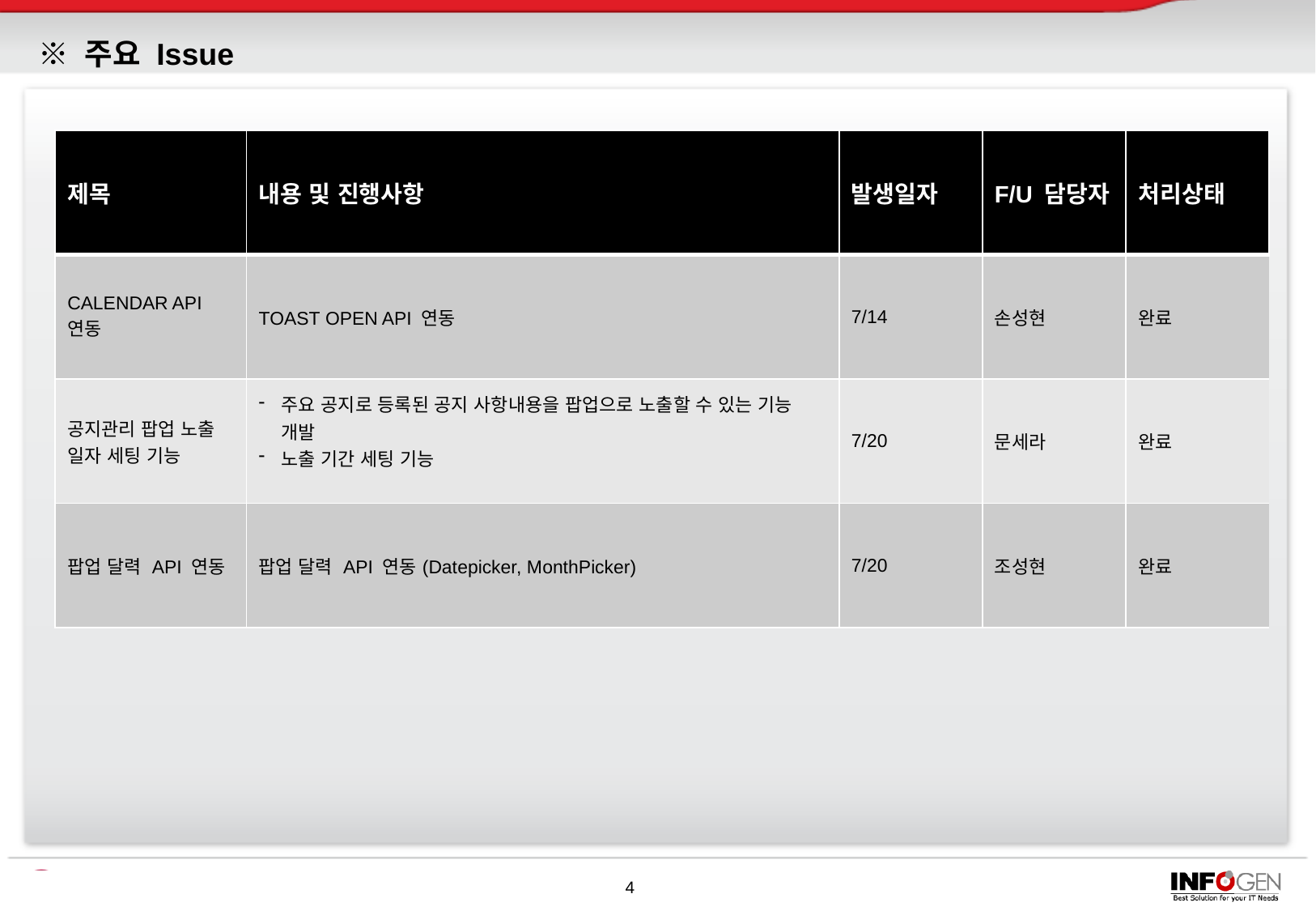

# ※ 주요 Issue
| 제목 | 내용 및 진행사항 | 발생일자 | F/U 담당자 | 처리상태 |
| --- | --- | --- | --- | --- |
| CALENDAR API연동 | TOAST OPEN API 연동 | 7/14 | 손성현 | 완료 |
| 공지관리 팝업 노출 일자 세팅 기능 | 주요 공지로 등록된 공지 사항내용을 팝업으로 노출할 수 있는 기능 개발 노출 기간 세팅 기능 | 7/20 | 문세라 | 완료 |
| 팝업 달력 API 연동 | 팝업 달력 API 연동(Datepicker, MonthPicker) | 7/20 | 조성현 | 완료 |